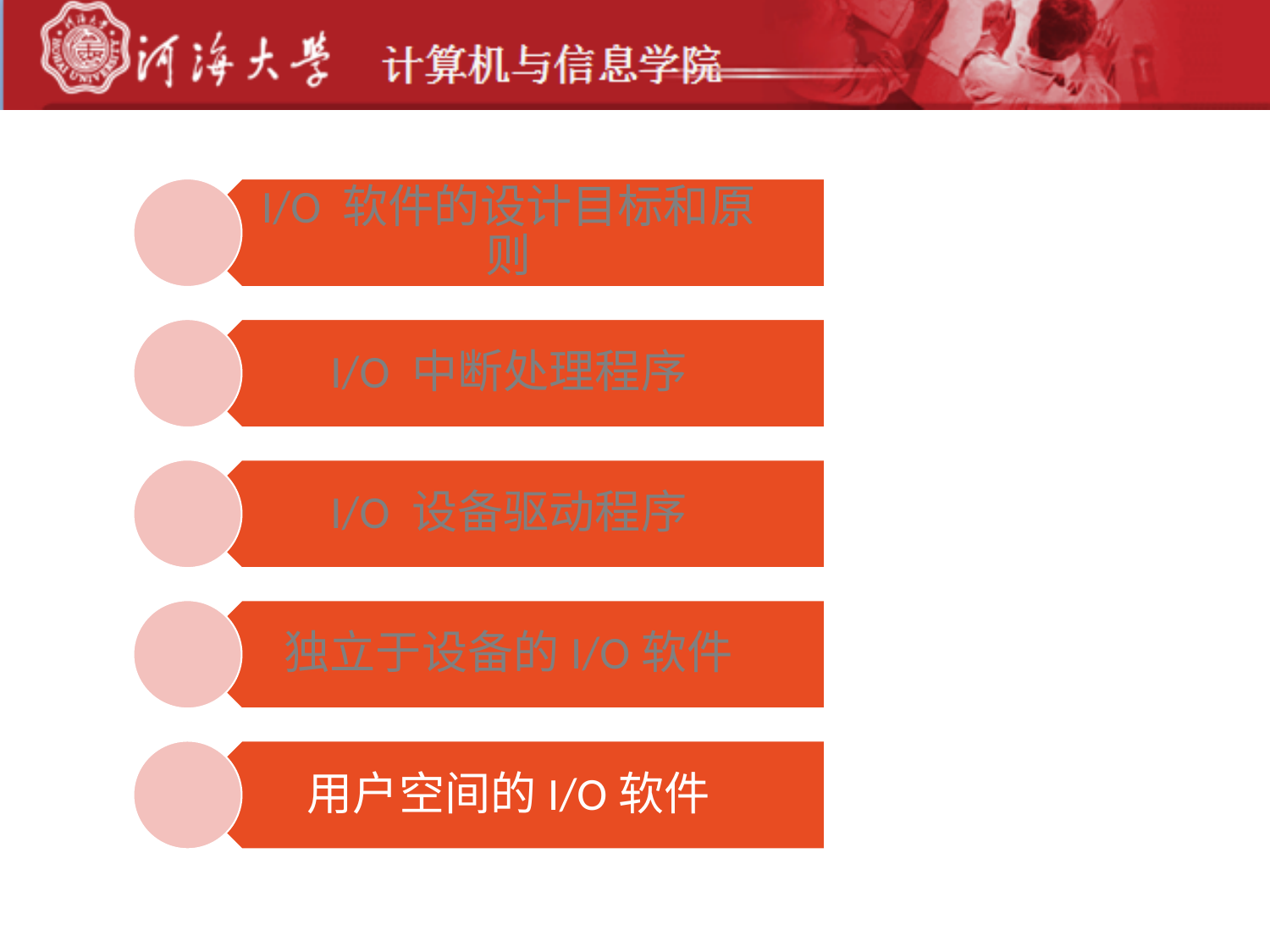

I/O 软件的设计目标和原则
I/O 中断处理程序
I/O 设备驱动程序
独立于设备的I/O软件
用户空间的I/O软件